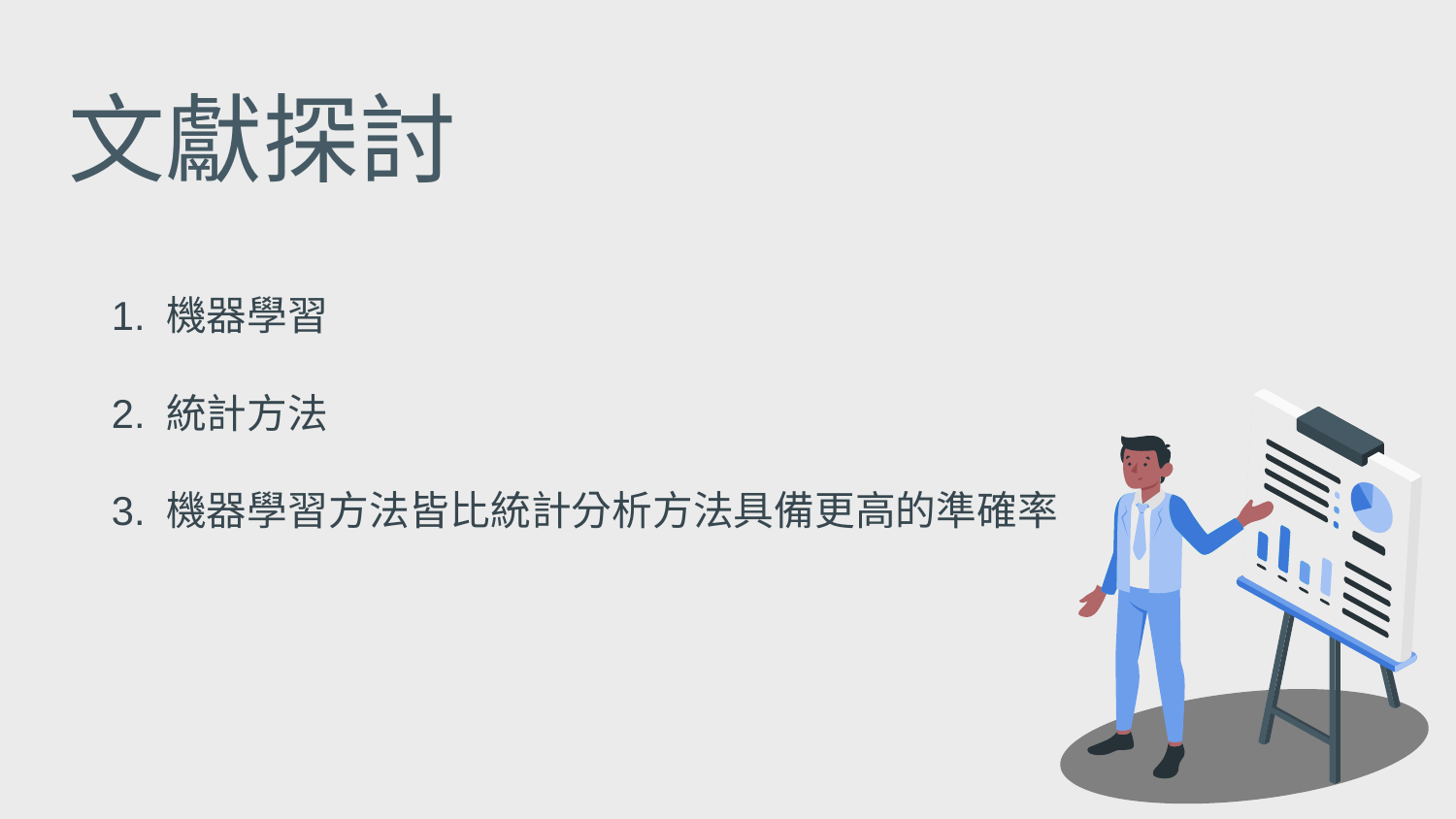

文獻探討
機器學習
統計方法
機器學習方法皆比統計分析方法具備更高的準確率